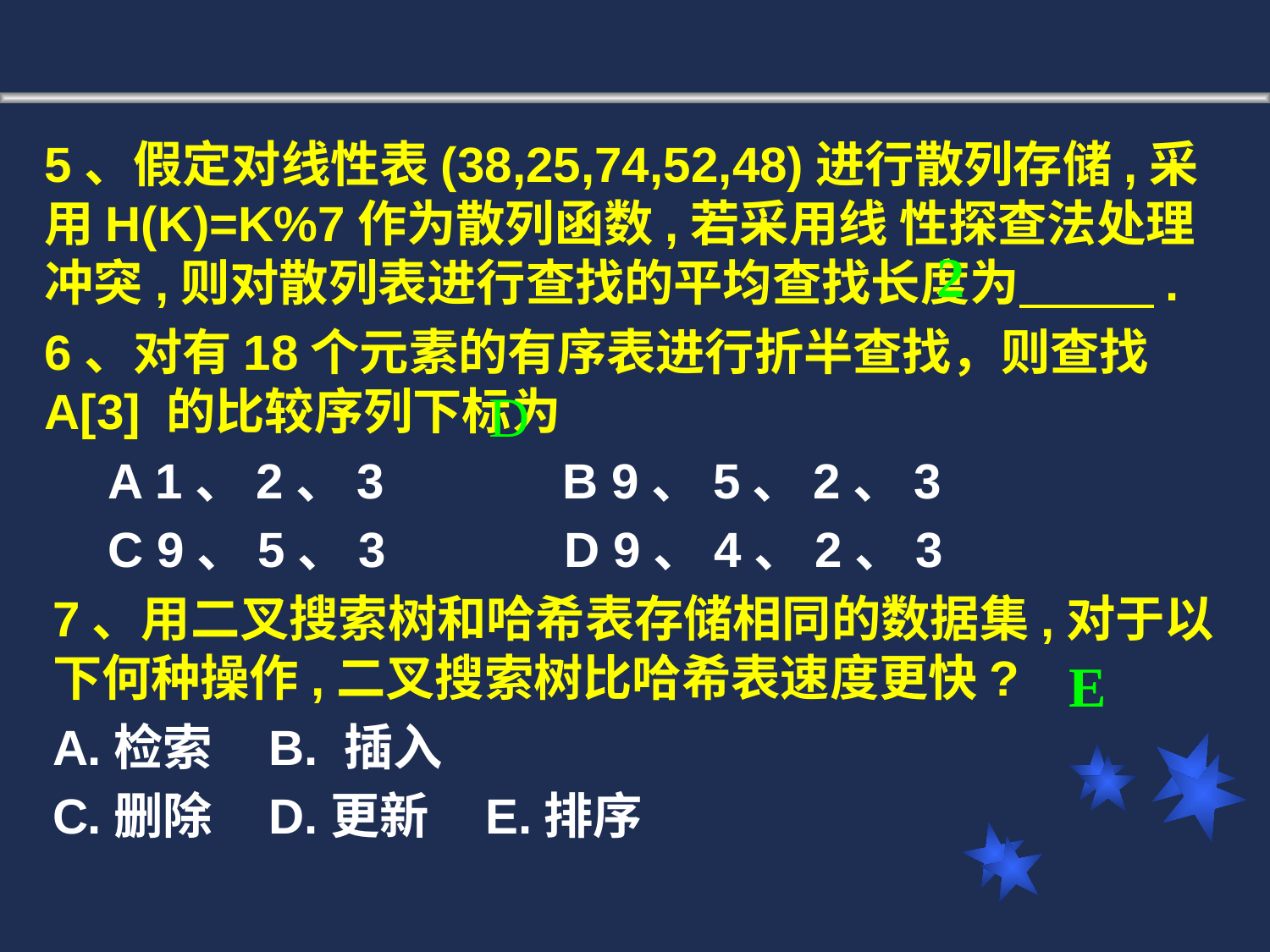

#
5、假定对线性表(38,25,74,52,48)进行散列存储,采用H(K)=K%7作为散列函数,若采用线 性探查法处理冲突,则对散列表进行查找的平均查找长度为            .
6、对有18个元素的有序表进行折半查找，则查找A[3] 的比较序列下标为
A 1、2、3             B 9、5、2、3
C 9、5、3             D 9、4、2、3
7、用二叉搜索树和哈希表存储相同的数据集,对于以下何种操作,二叉搜索树比哈希表速度更快?
A.检索    B. 插入
C.删除    D.更新    E.排序

2
D
E